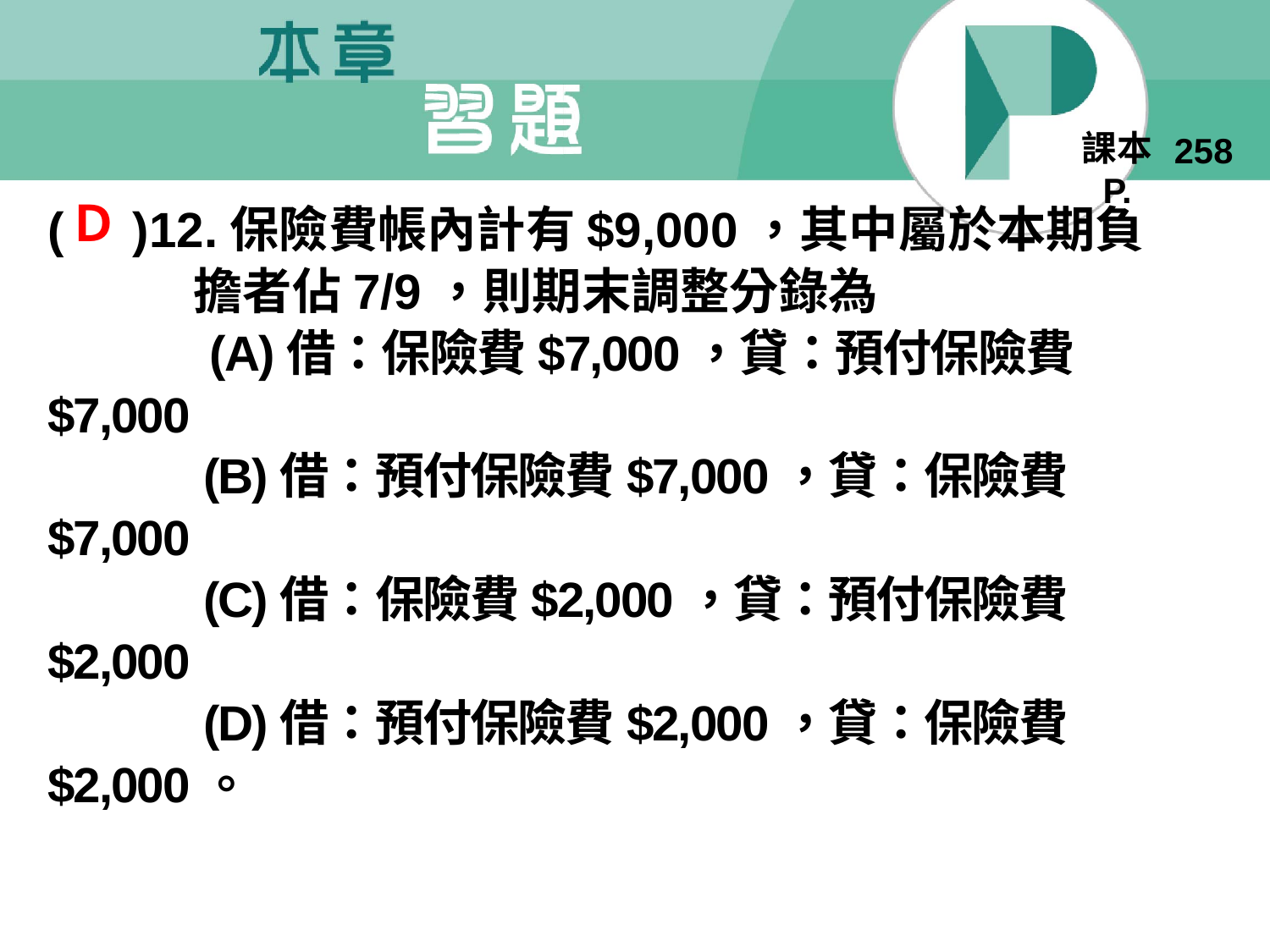

258
Ｄ
(     )12.保險費帳內計有$9,000，其中屬於本期負
             擔者佔7/9，則期末調整分錄為
         　(A)借：保險費$7,000，貸：預付保險費$7,000　
               (B)借：預付保險費$7,000，貸：保險費$7,000　
               (C)借：保險費$2,000，貸：預付保險費$2,000　
               (D)借：預付保險費$2,000，貸：保險費$2,000。